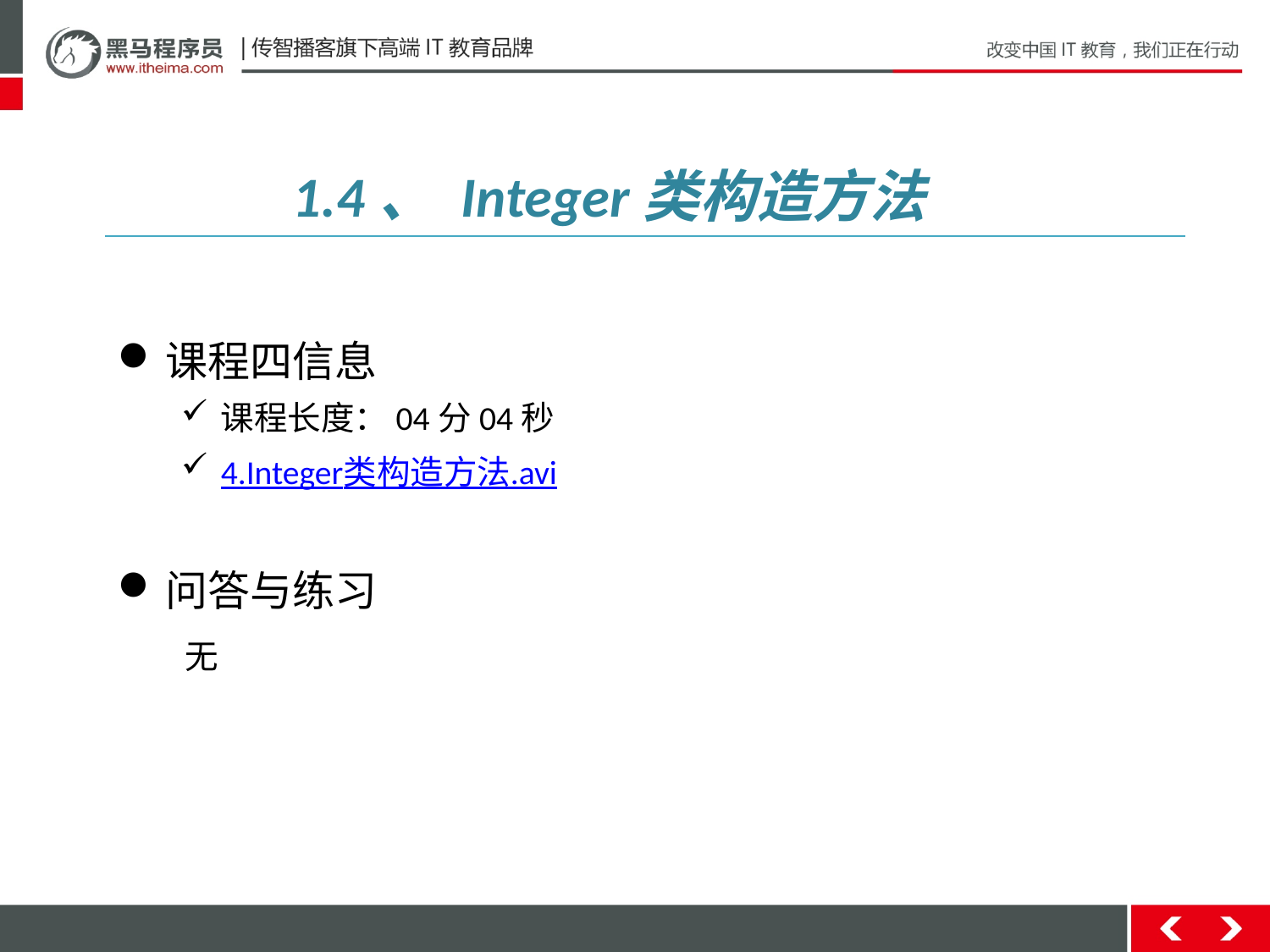

1.4、 Integer类构造方法

课程四信息
课程长度：04分04秒
4.Integer类构造方法.avi

问答与练习
      无